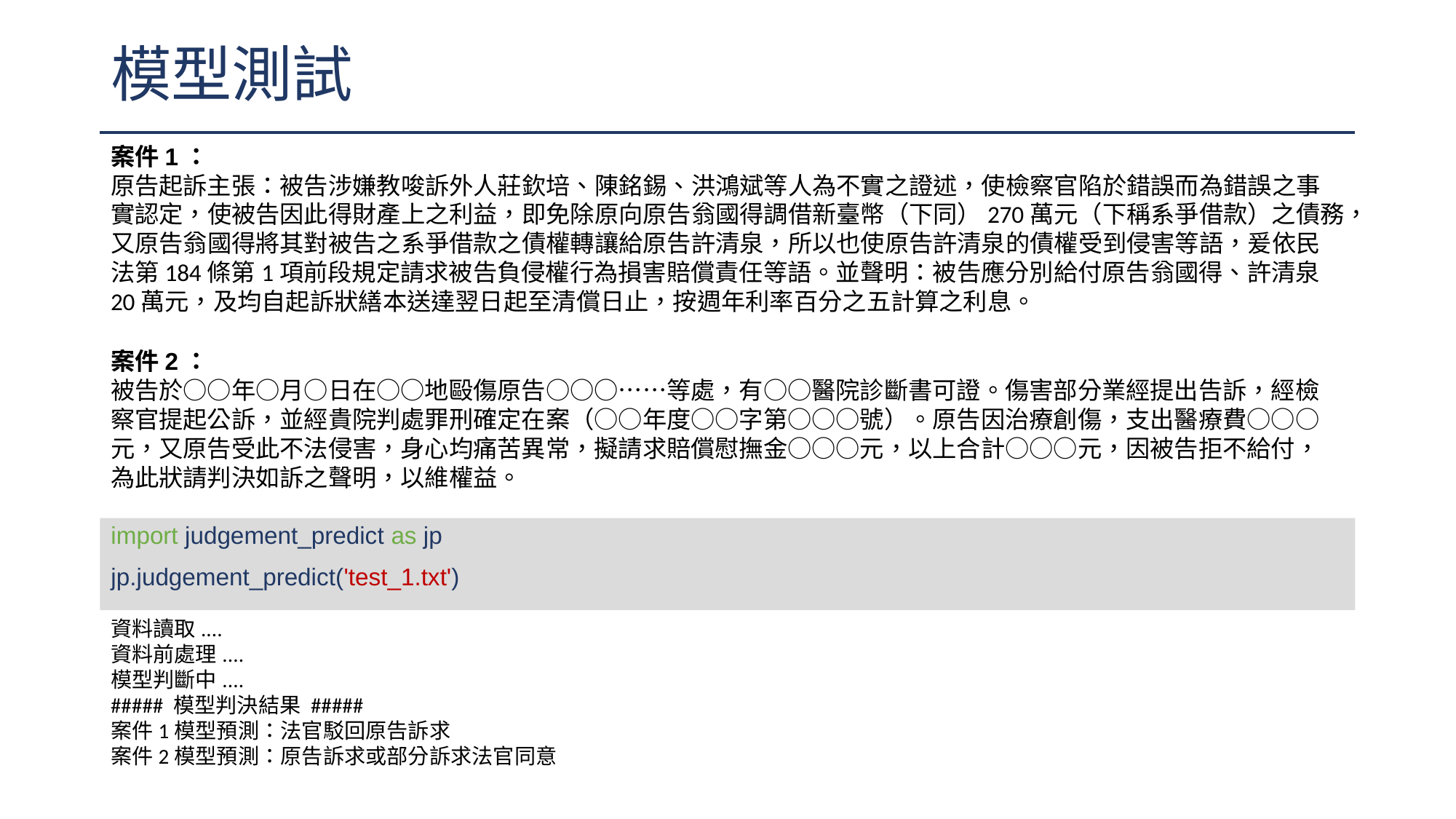

# 模型測試
案件1：
原告起訴主張：被告涉嫌教唆訴外人莊欽培、陳銘錫、洪鴻斌等人為不實之證述，使檢察官陷於錯誤而為錯誤之事實認定，使被告因此得財產上之利益，即免除原向原告翁國得調借新臺幣（下同）270萬元（下稱系爭借款）之債務，又原告翁國得將其對被告之系爭借款之債權轉讓給原告許清泉，所以也使原告許清泉的債權受到侵害等語，爰依民法第184條第1項前段規定請求被告負侵權行為損害賠償責任等語。並聲明：被告應分別給付原告翁國得、許清泉20萬元，及均自起訴狀繕本送達翌日起至清償日止，按週年利率百分之五計算之利息。

案件2：
被告於○○年○月○日在○○地毆傷原告○○○……等處，有○○醫院診斷書可證。傷害部分業經提出告訴，經檢察官提起公訴，並經貴院判處罪刑確定在案（○○年度○○字第○○○號）。原告因治療創傷，支出醫療費○○○元，又原告受此不法侵害，身心均痛苦異常，擬請求賠償慰撫金○○○元，以上合計○○○元，因被告拒不給付，為此狀請判決如訴之聲明，以維權益。
import judgement_predict as jp
jp.judgement_predict('test_1.txt')
資料讀取....
資料前處理....
模型判斷中....
##### 模型判決結果 #####
案件1模型預測：法官駁回原告訴求
案件2模型預測：原告訴求或部分訴求法官同意